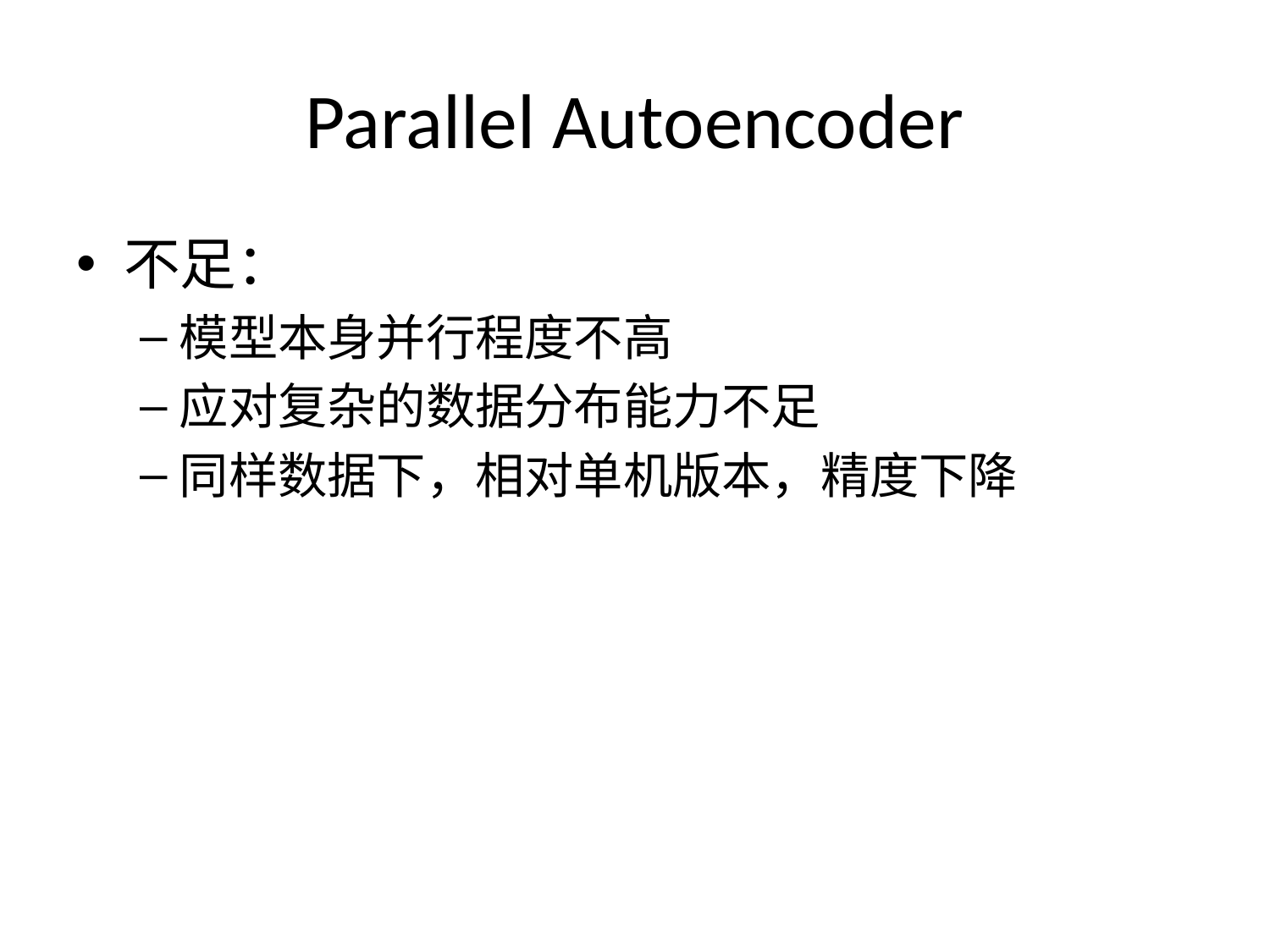

# Parallel Autoencoder
不足：
模型本身并行程度不高
应对复杂的数据分布能力不足
同样数据下，相对单机版本，精度下降